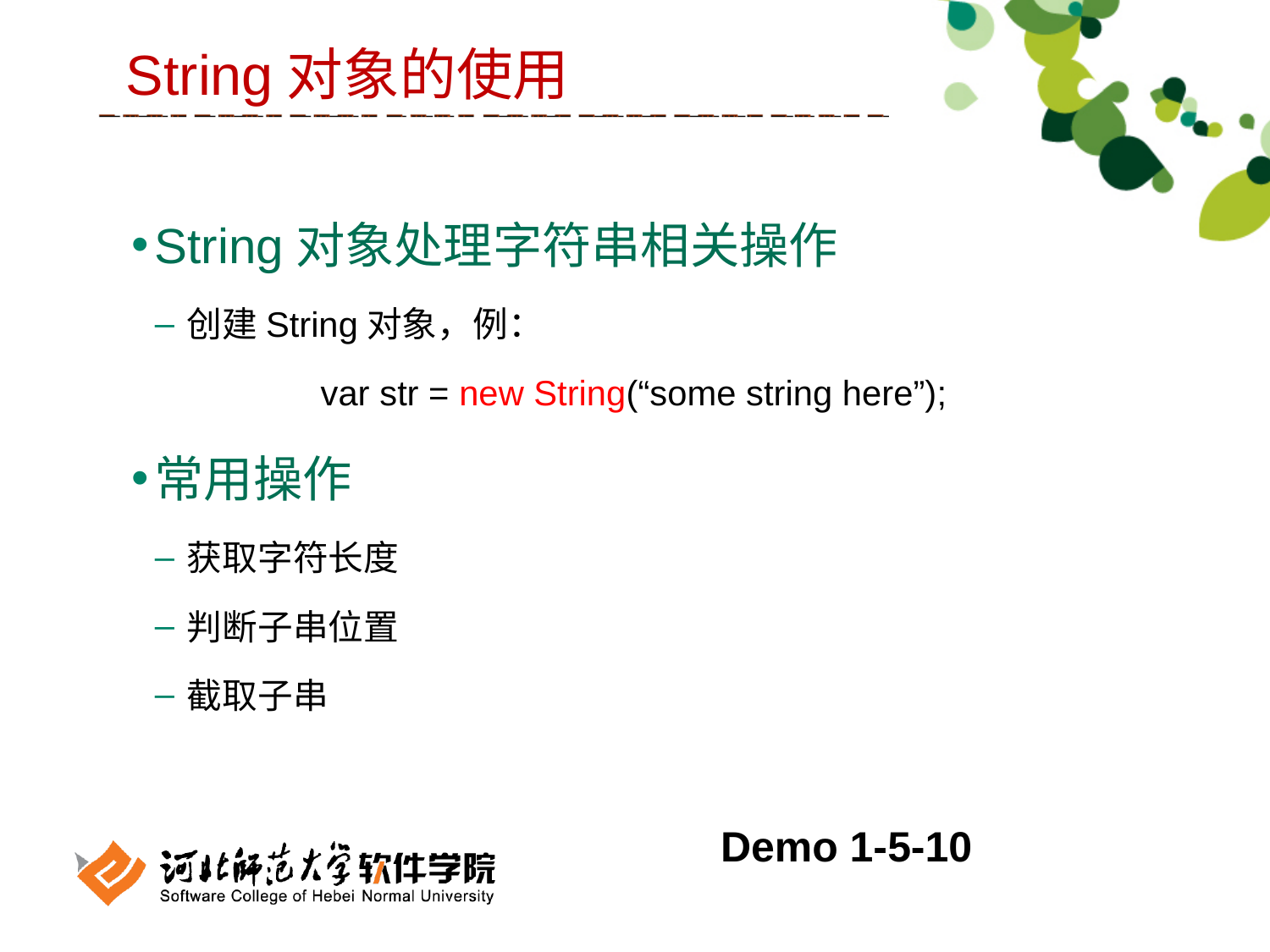

String对象的使用
String对象处理字符串相关操作
创建String对象，例：
                 var str = new String(“some string here”);
常用操作
获取字符长度
判断子串位置
截取子串
Demo 1-5-10